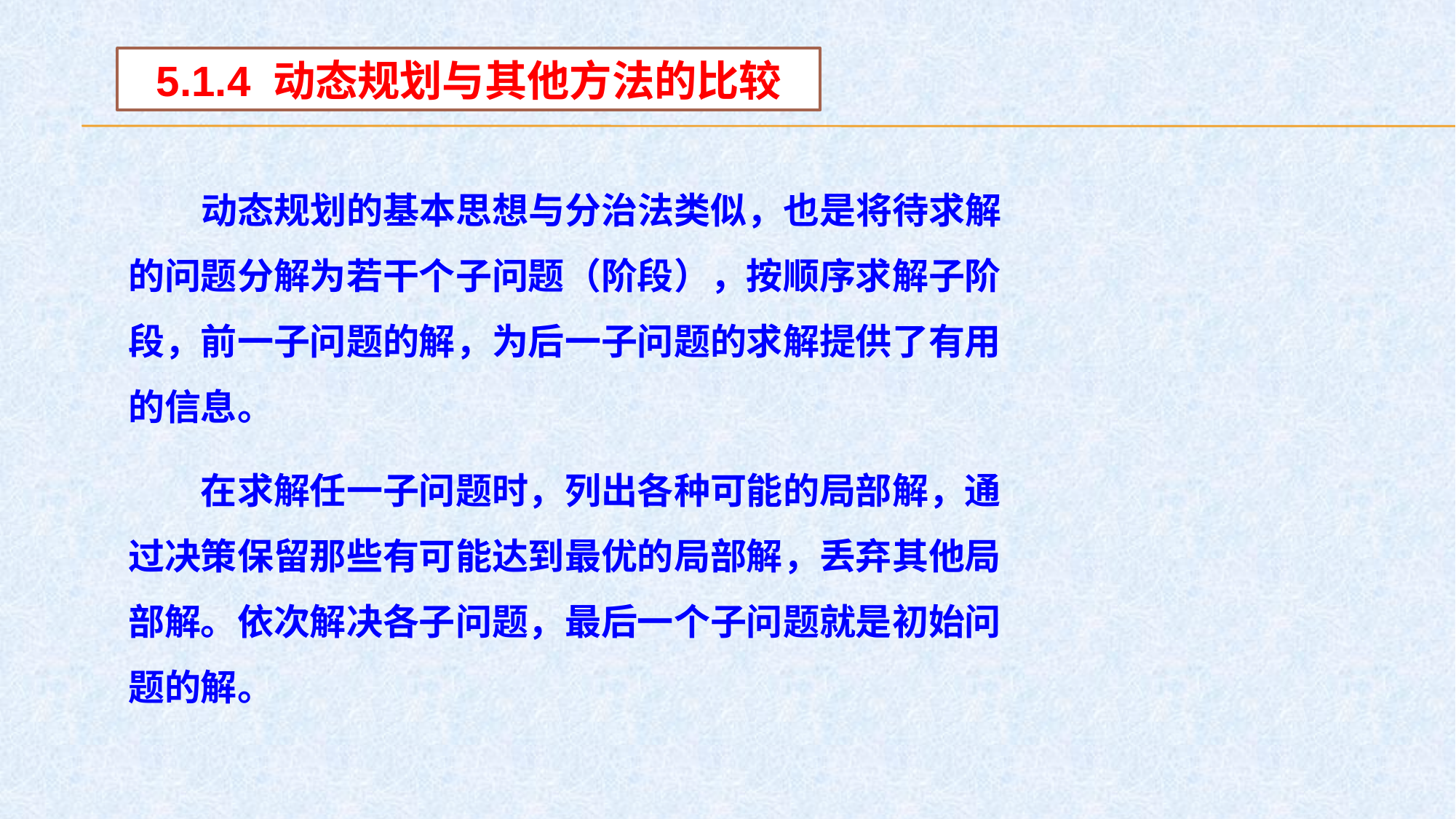

5.1.4 动态规划与其他方法的比较
　　动态规划的基本思想与分治法类似，也是将待求解的问题分解为若干个子问题（阶段），按顺序求解子阶段，前一子问题的解，为后一子问题的求解提供了有用的信息。
　　在求解任一子问题时，列出各种可能的局部解，通过决策保留那些有可能达到最优的局部解，丢弃其他局部解。依次解决各子问题，最后一个子问题就是初始问题的解。